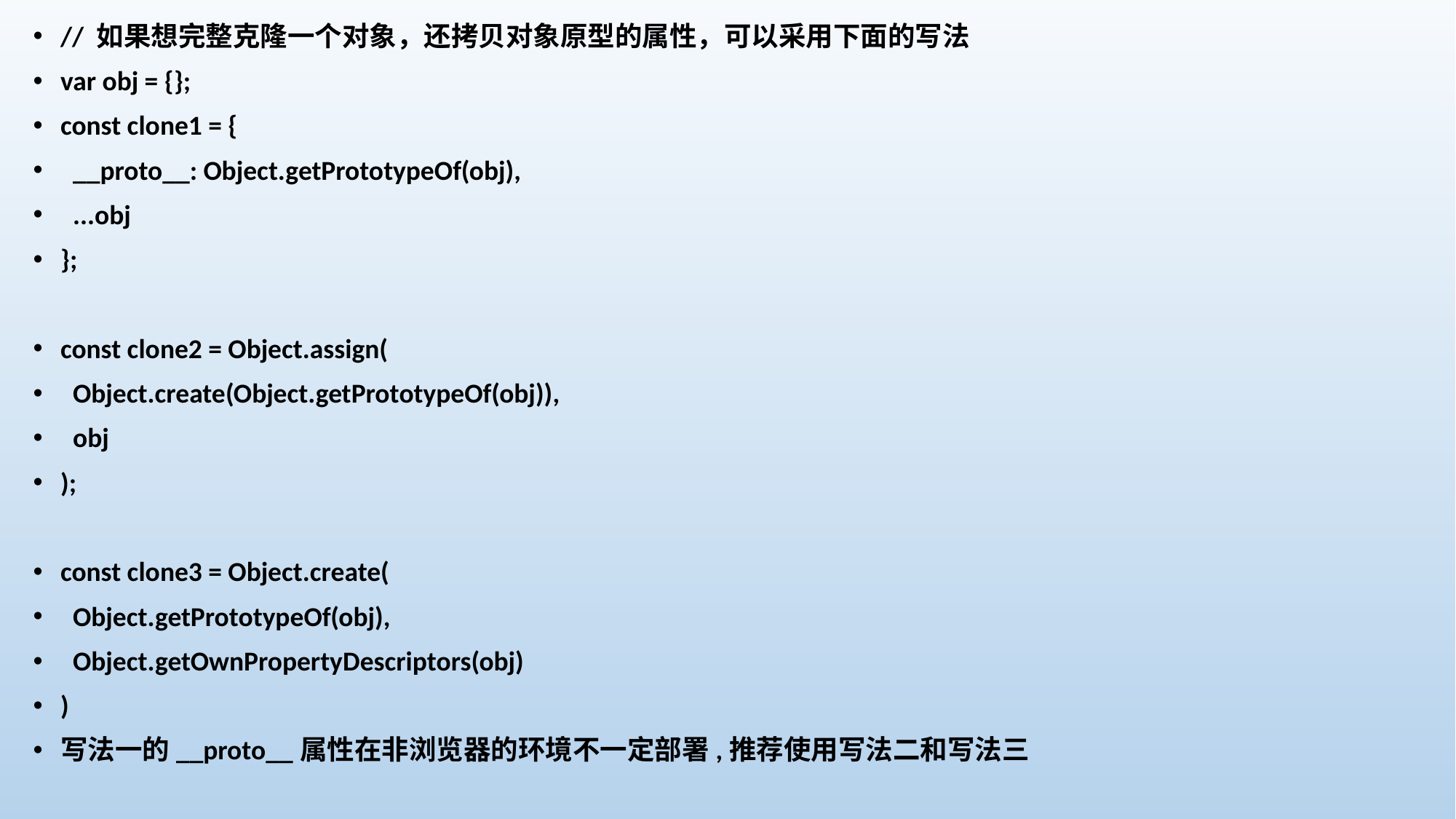

// 如果想完整克隆一个对象，还拷贝对象原型的属性，可以采用下面的写法
var obj = {};
const clone1 = {
  __proto__: Object.getPrototypeOf(obj),
  ...obj
};

const clone2 = Object.assign(
  Object.create(Object.getPrototypeOf(obj)),
  obj
);

const clone3 = Object.create(
  Object.getPrototypeOf(obj),
  Object.getOwnPropertyDescriptors(obj)
)
写法一的__proto__属性在非浏览器的环境不一定部署,推荐使用写法二和写法三